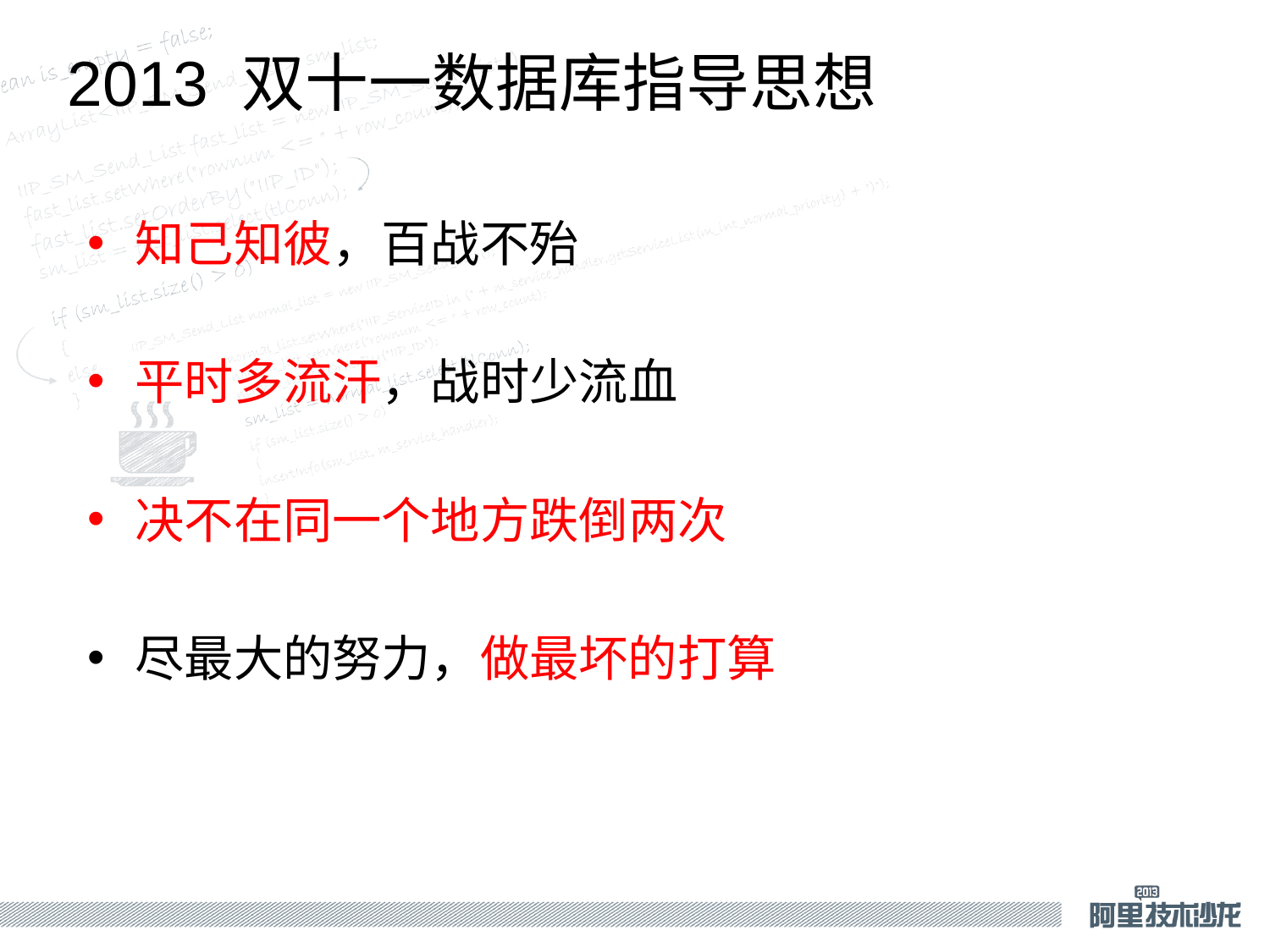

2013 双十一数据库指导思想
知己知彼，百战不殆

平时多流汗，战时少流血

决不在同一个地方跌倒两次

尽最大的努力，做最坏的打算